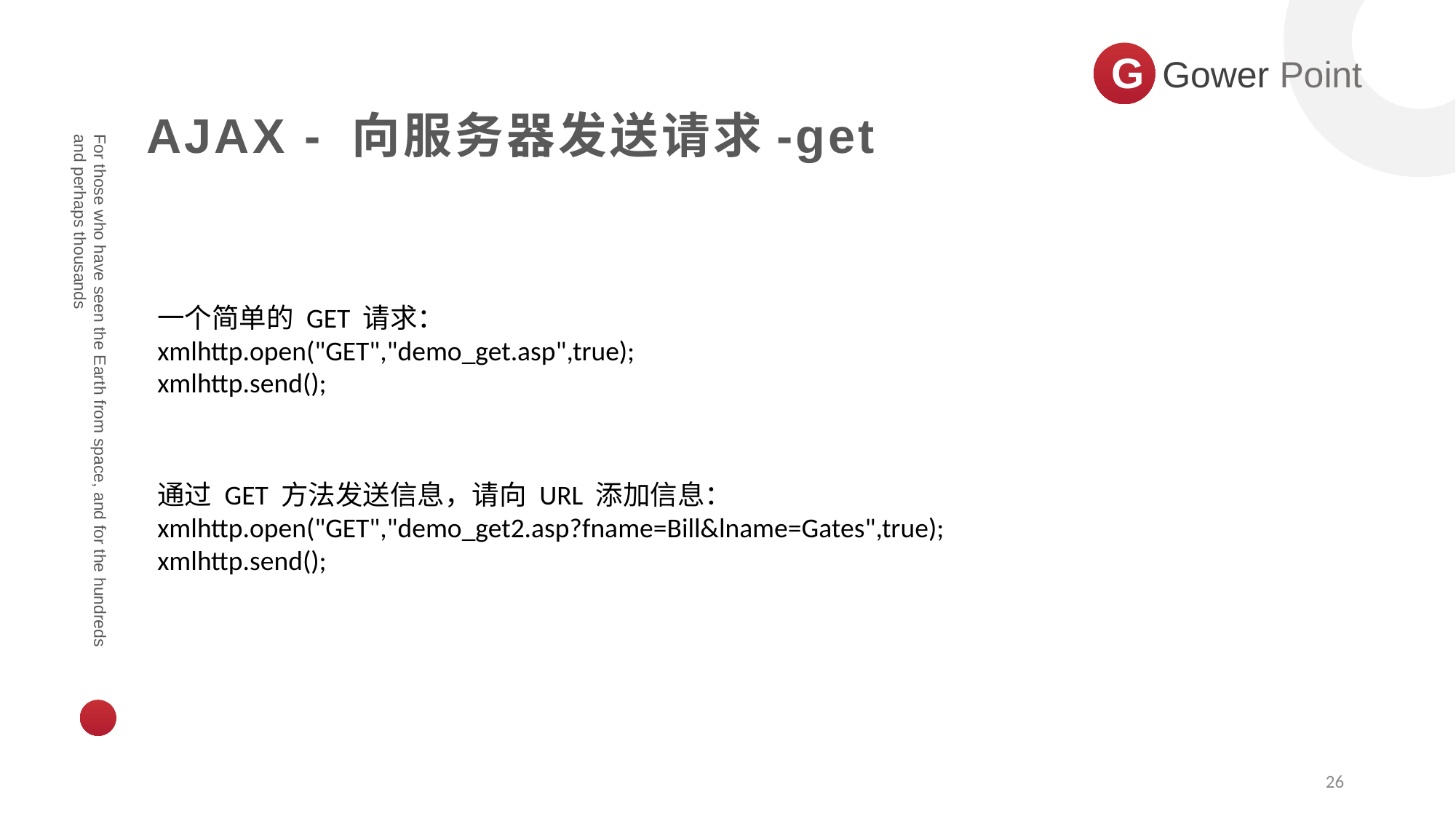

G

Gower Point
AJAX - 向服务器发送请求-get
一个简单的 GET 请求：
xmlhttp.open("GET","demo_get.asp",true);
xmlhttp.send();
For those who have seen the Earth from space, and for the hundreds and perhaps thousands
通过 GET 方法发送信息，请向 URL 添加信息：
xmlhttp.open("GET","demo_get2.asp?fname=Bill&lname=Gates",true);
xmlhttp.send();

26